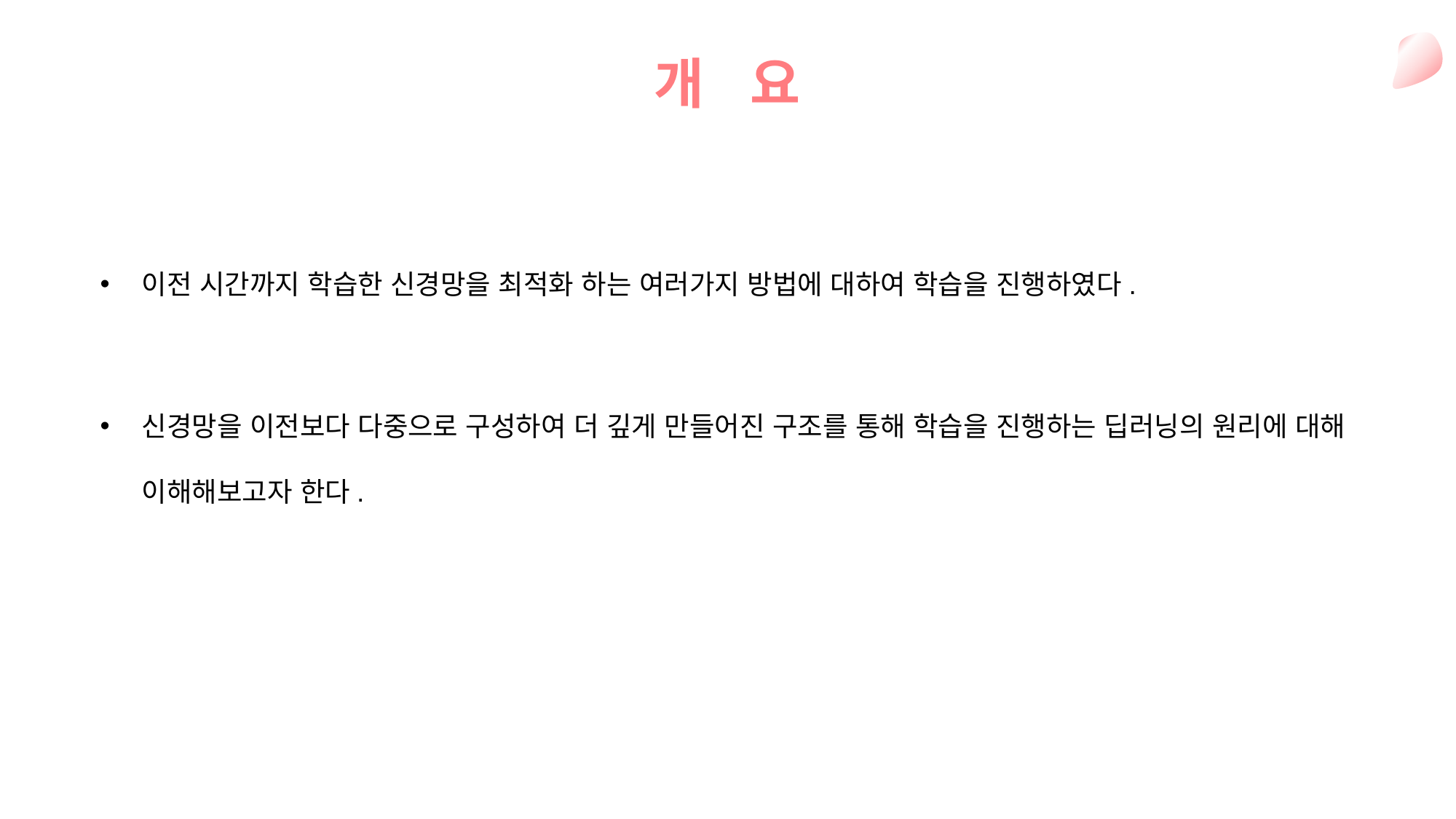

개   요
이전 시간까지 학습한 신경망을 최적화 하는 여러가지 방법에 대하여 학습을 진행하였다.

신경망을 이전보다 다중으로 구성하여 더 깊게 만들어진 구조를 통해 학습을 진행하는 딥러닝의 원리에 대해 이해해보고자 한다.